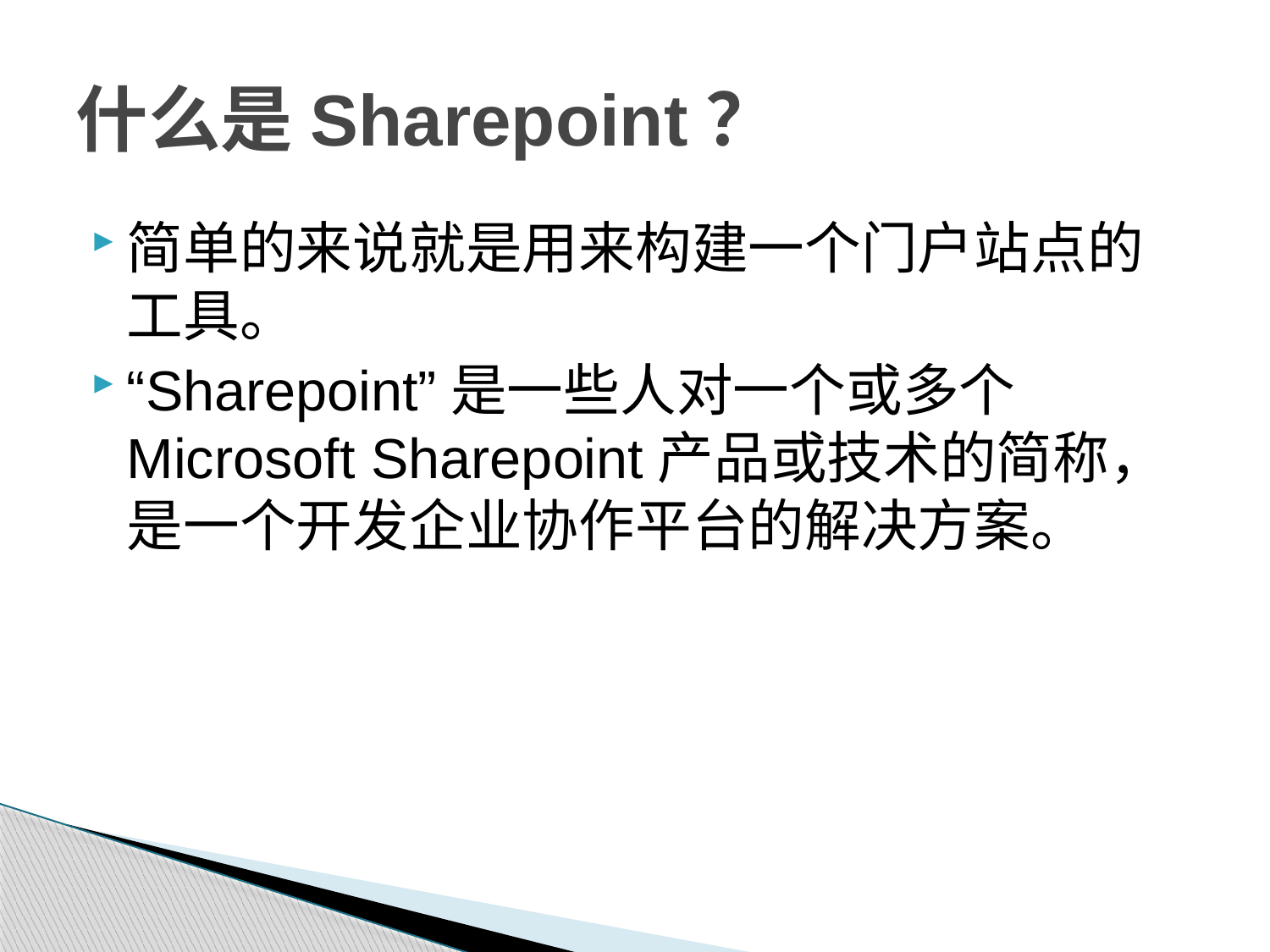

# 什么是Sharepoint？
简单的来说就是用来构建一个门户站点的工具。
“Sharepoint”是一些人对一个或多个Microsoft Sharepoint产品或技术的简称，是一个开发企业协作平台的解决方案。